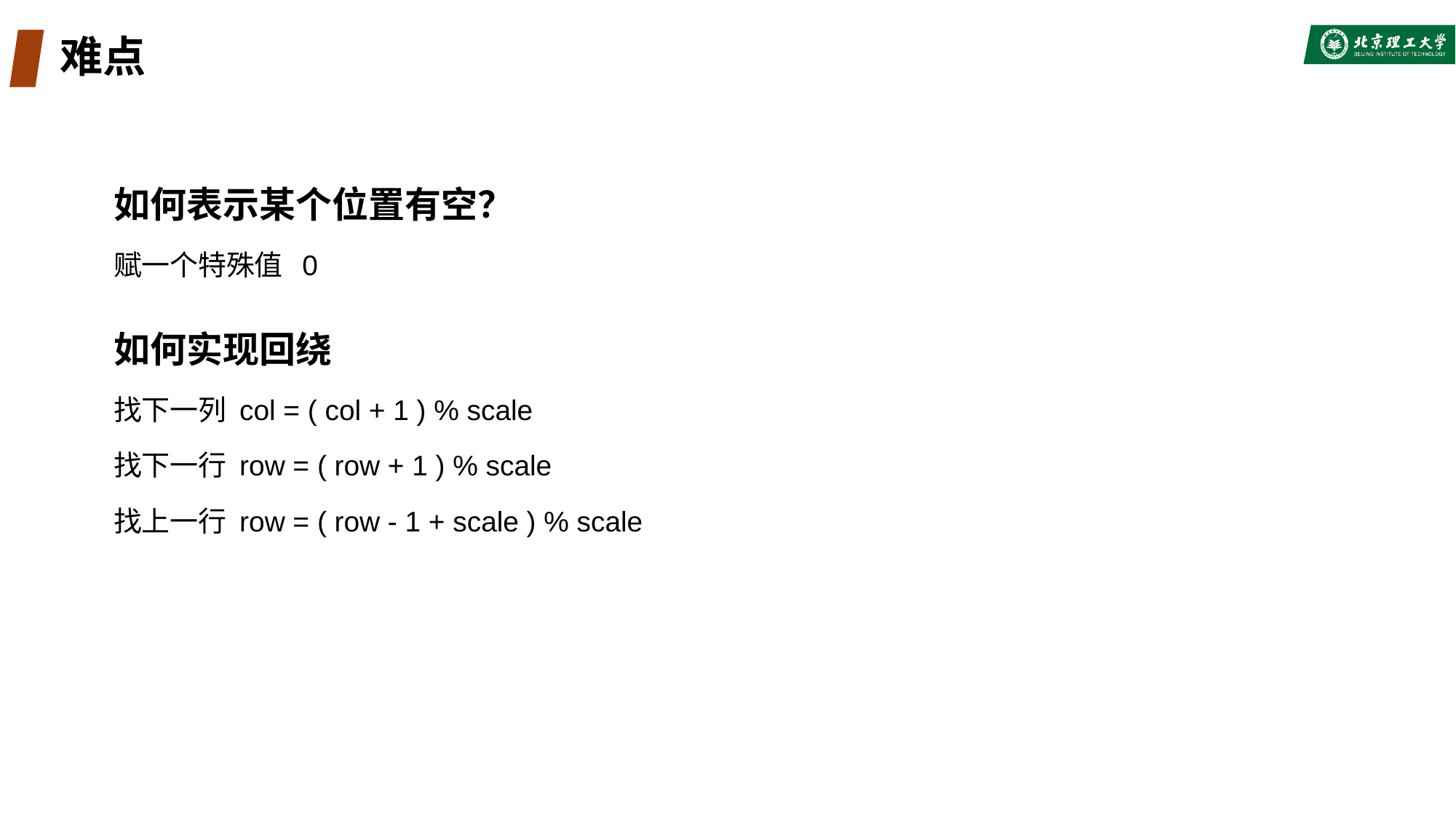

# 难点
如何表示某个位置有空？
赋一个特殊值  0
如何实现回绕
找下一列 col = ( col + 1 ) % scale
找下一行 row = ( row + 1 ) % scale
找上一行 row = ( row - 1 + scale ) % scale